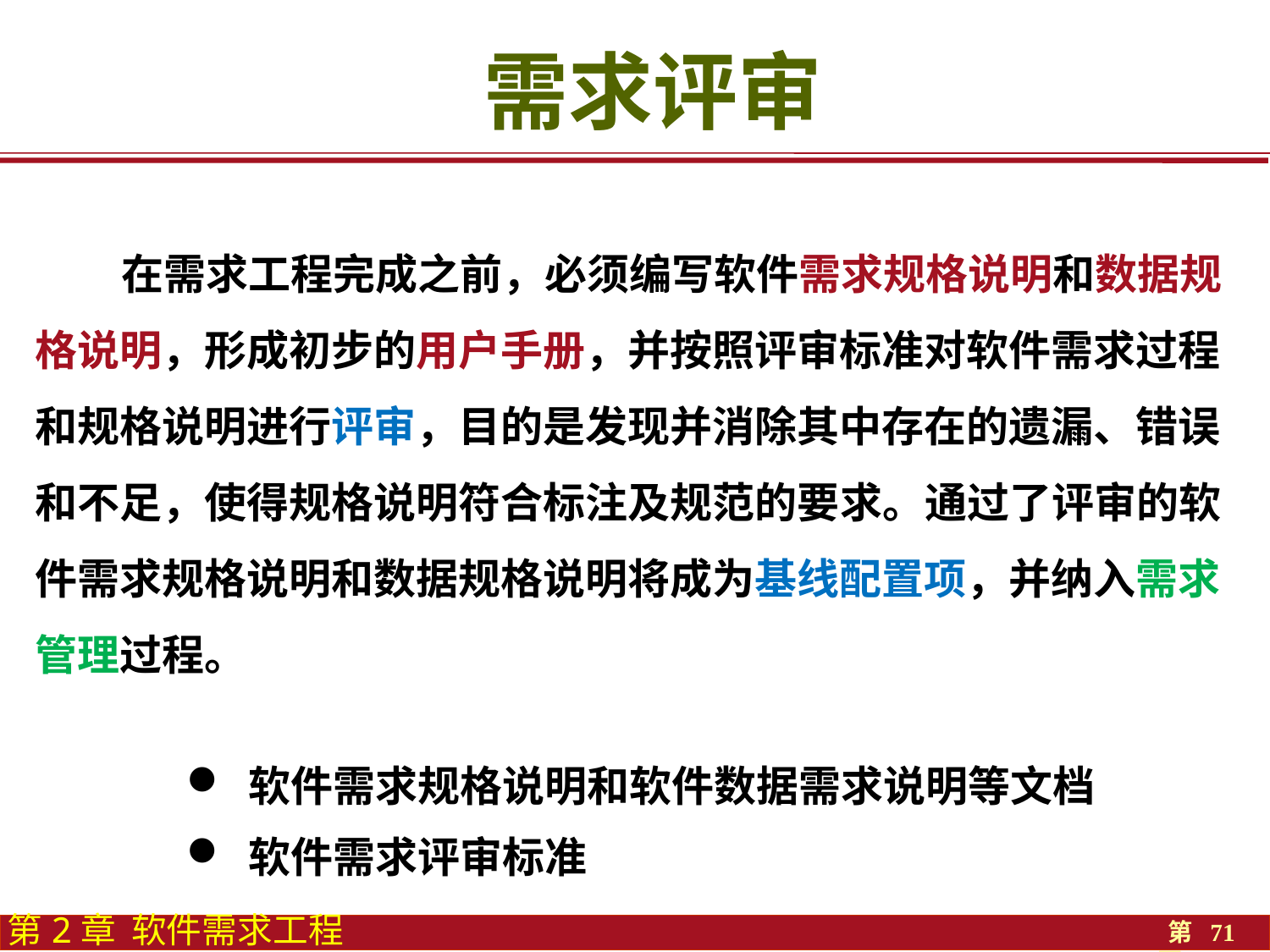

需求评审
        在需求工程完成之前，必须编写软件需求规格说明和数据规格说明，形成初步的用户手册，并按照评审标准对软件需求过程和规格说明进行评审，目的是发现并消除其中存在的遗漏、错误和不足，使得规格说明符合标注及规范的要求。通过了评审的软件需求规格说明和数据规格说明将成为基线配置项，并纳入需求管理过程。
 软件需求规格说明和软件数据需求说明等文档
 软件需求评审标准